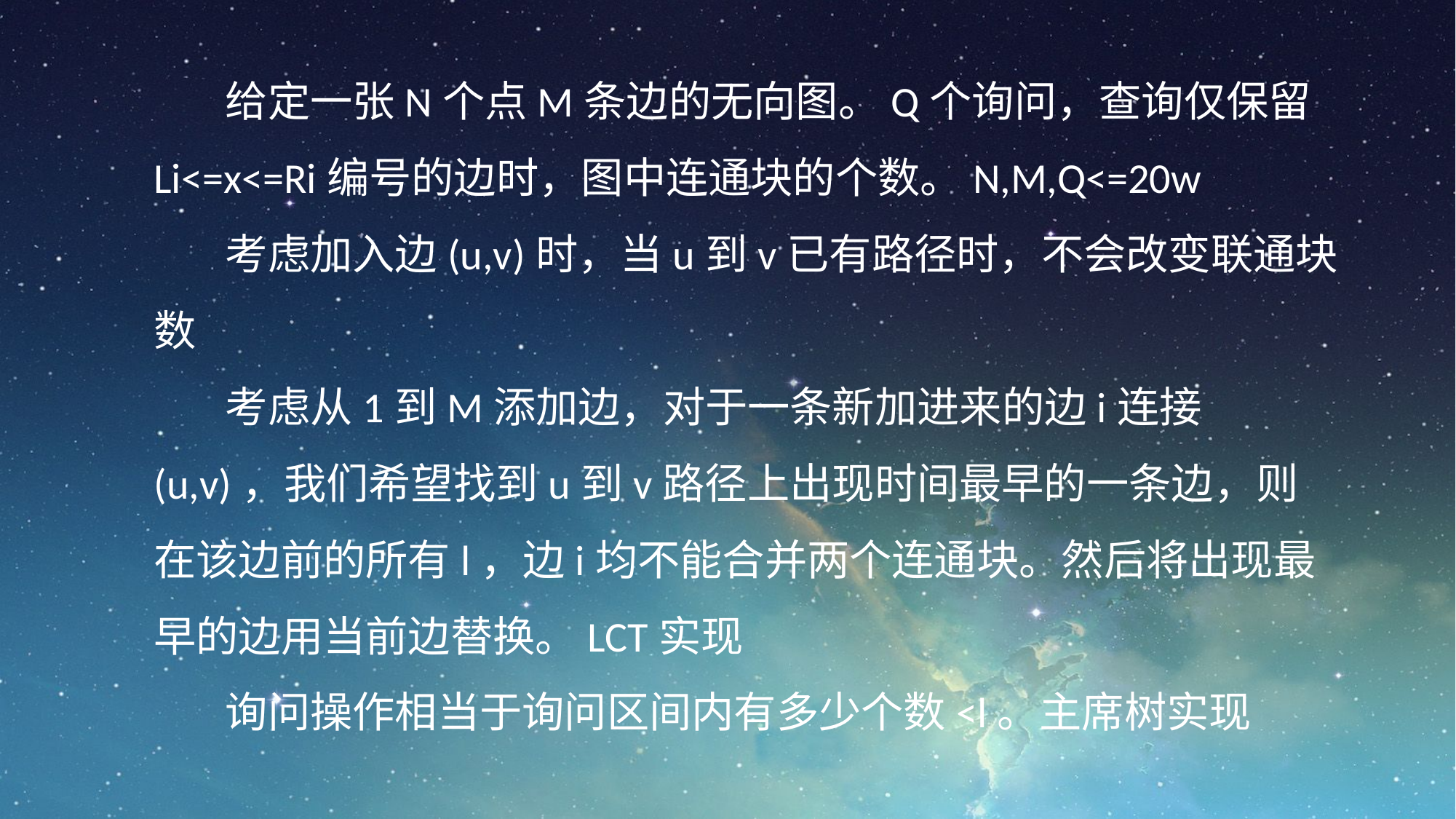

给定一张N个点M条边的无向图。Q个询问，查询仅保留Li<=x<=Ri编号的边时，图中连通块的个数。N,M,Q<=20w
考虑加入边(u,v)时，当u到v已有路径时，不会改变联通块数
考虑从1到M添加边，对于一条新加进来的边i连接(u,v)，我们希望找到u到v路径上出现时间最早的一条边，则在该边前的所有l，边i均不能合并两个连通块。然后将出现最早的边用当前边替换。LCT实现
询问操作相当于询问区间内有多少个数<l。主席树实现